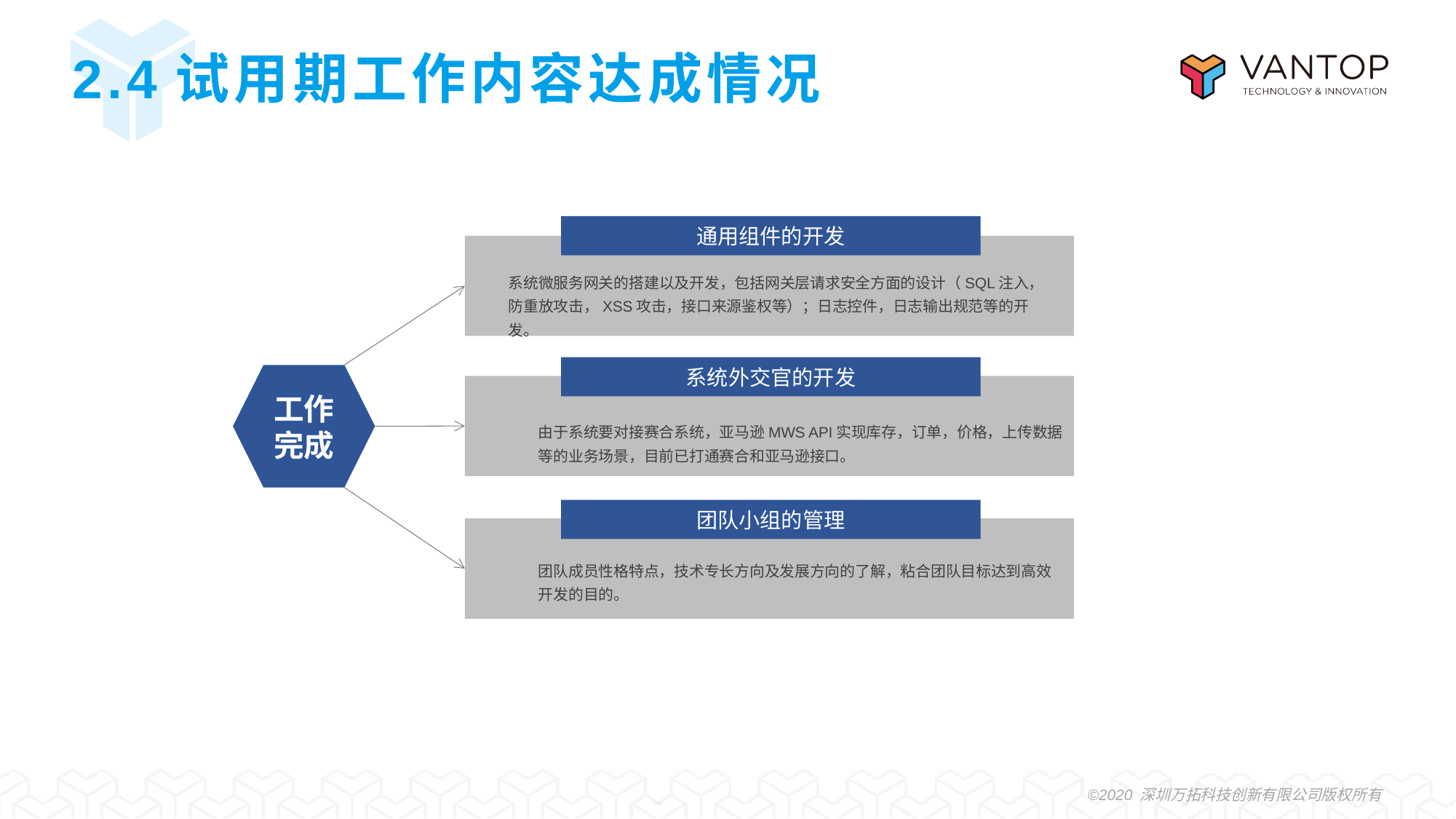

# 2.4试用期工作内容达成情况
通用组件的开发

系统微服务网关的搭建以及开发，包括网关层请求安全方面的设计（SQL注入，防重放攻击，XSS攻击，接口来源鉴权等）；日志控件，日志输出规范等的开发。
系统外交官的开发
工作完成

由于系统要对接赛合系统，亚马逊MWS API实现库存，订单，价格，上传数据等的业务场景，目前已打通赛合和亚马逊接口。
团队小组的管理

团队成员性格特点，技术专长方向及发展方向的了解，粘合团队目标达到高效开发的目的。